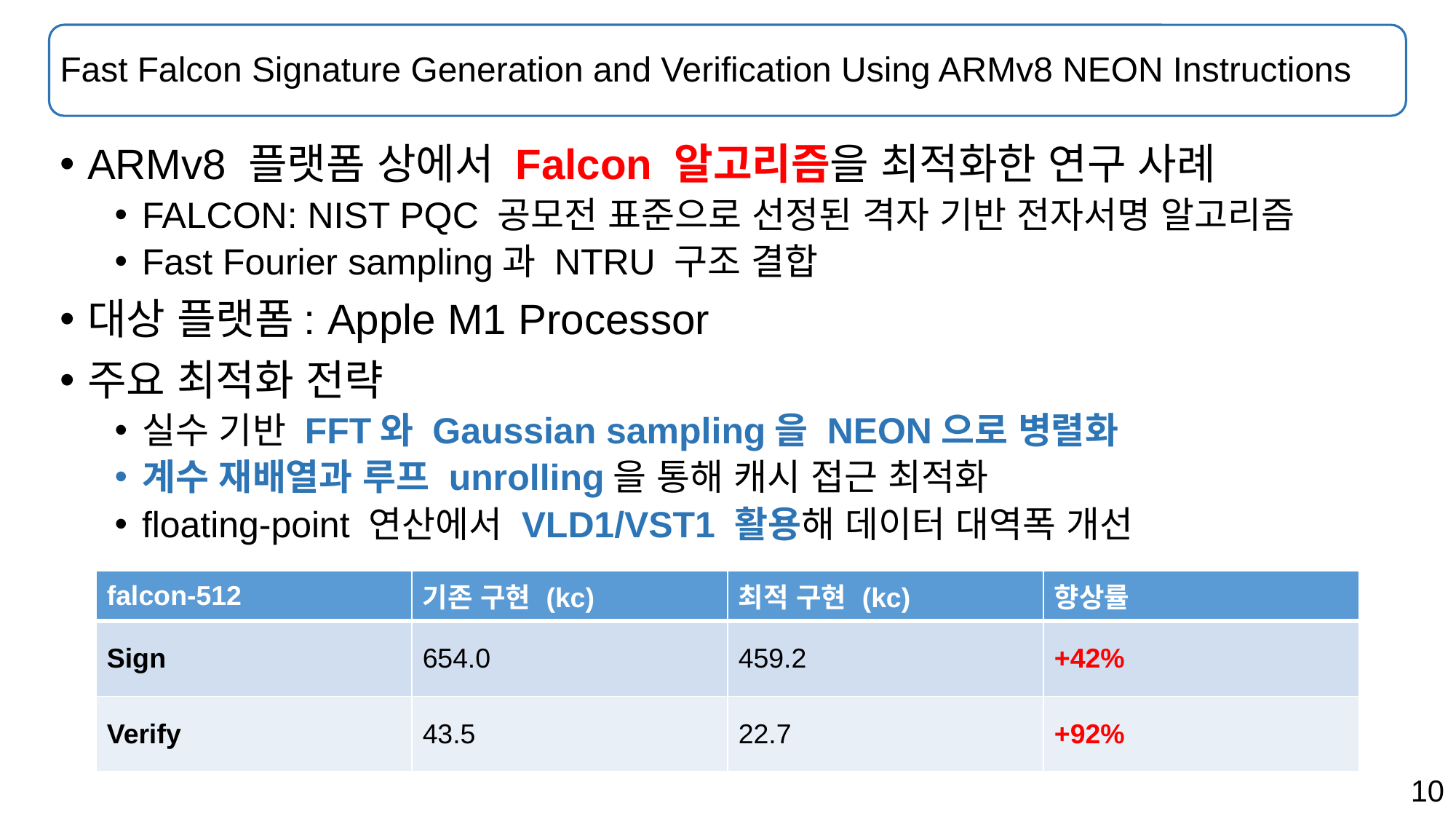

# Fast Falcon Signature Generation and Verification Using ARMv8 NEON Instructions
ARMv8 플랫폼 상에서 Falcon 알고리즘을 최적화한 연구 사례
FALCON: NIST PQC 공모전 표준으로 선정된 격자 기반 전자서명 알고리즘
Fast Fourier sampling과 NTRU 구조 결합
대상 플랫폼: Apple M1 Processor
주요 최적화 전략
실수 기반 FFT와 Gaussian sampling을 NEON으로 병렬화
계수 재배열과 루프 unrolling을 통해 캐시 접근 최적화
floating-point 연산에서 VLD1/VST1 활용해 데이터 대역폭 개선

| falcon-512 | 기존 구현 (kc) | 최적 구현 (kc) | 향상률 |
| --- | --- | --- | --- |
| Sign | 654.0 | 459.2 | +42% |
| Verify | 43.5 | 22.7 | +92% |